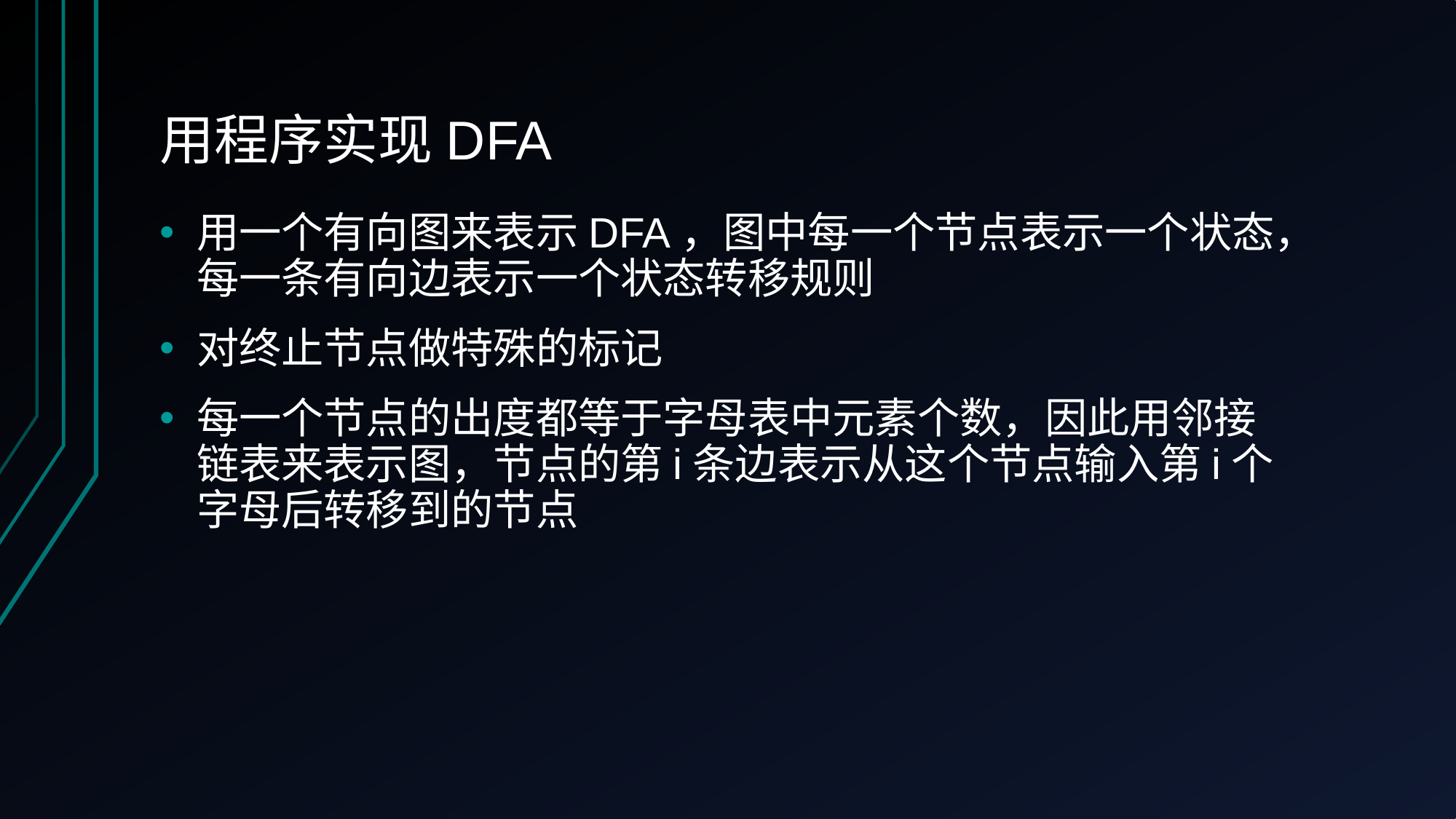

# 用程序实现DFA
用一个有向图来表示DFA，图中每一个节点表示一个状态，每一条有向边表示一个状态转移规则
对终止节点做特殊的标记
每一个节点的出度都等于字母表中元素个数，因此用邻接链表来表示图，节点的第i条边表示从这个节点输入第i个字母后转移到的节点